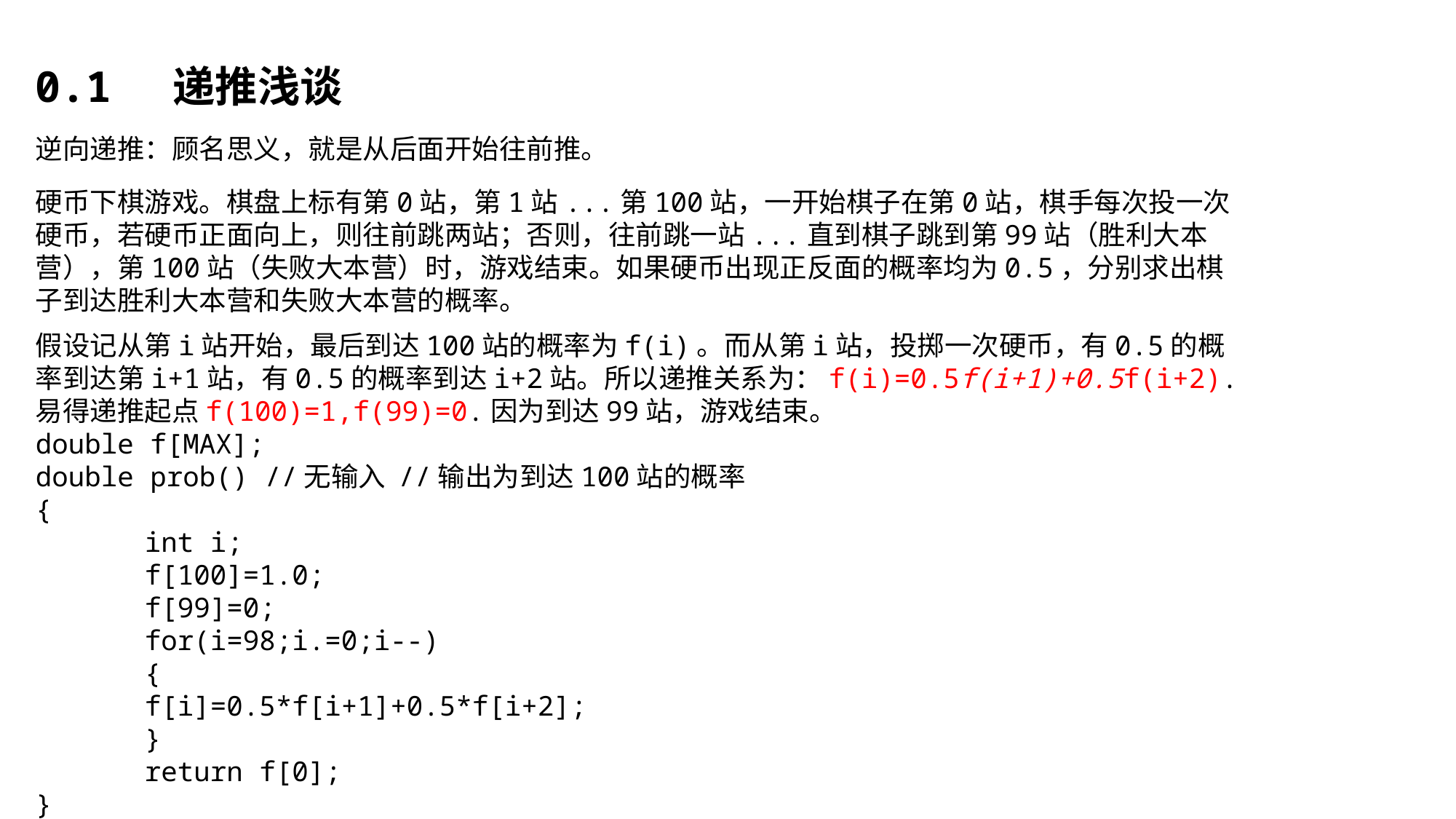

0.1  递推浅谈
逆向递推：顾名思义，就是从后面开始往前推。
硬币下棋游戏。棋盘上标有第0站，第1站...第100站，一开始棋子在第0站，棋手每次投一次硬币，若硬币正面向上，则往前跳两站；否则，往前跳一站...直到棋子跳到第99站（胜利大本营），第100站（失败大本营）时，游戏结束。如果硬币出现正反面的概率均为0.5，分别求出棋子到达胜利大本营和失败大本营的概率。
假设记从第i站开始，最后到达100站的概率为f(i)。而从第i站，投掷一次硬币，有0.5的概率到达第i+1站，有0.5的概率到达i+2站。所以递推关系为：f(i)=0.5f(i+1)+0.5f(i+2).
易得递推起点f(100)=1,f(99)=0.因为到达99站，游戏结束。
double f[MAX];
double prob() //无输入 //输出为到达100站的概率
{
	int i;
	f[100]=1.0;
	f[99]=0;
	for(i=98;i.=0;i--)
	{
	f[i]=0.5*f[i+1]+0.5*f[i+2];
	}
	return f[0];
}